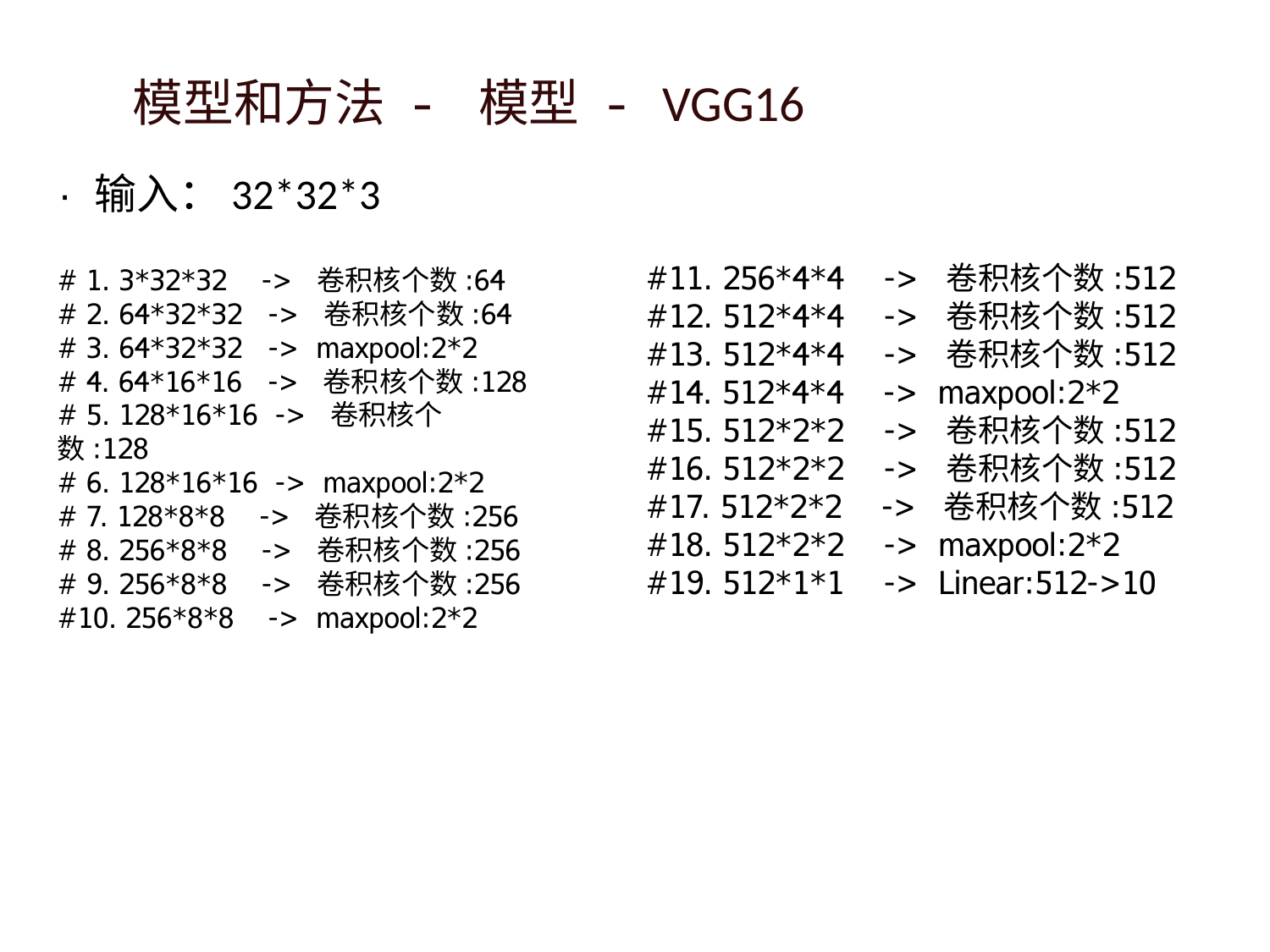

# 模型和方法 - 模型 - VGG16
· 输入：32*32*3
#11. 256*4*4    ->  卷积核个数:512
#12. 512*4*4    ->  卷积核个数:512
#13. 512*4*4    ->  卷积核个数:512
#14. 512*4*4    ->  maxpool:2*2
#15. 512*2*2    ->  卷积核个数:512
#16. 512*2*2    ->  卷积核个数:512
#17. 512*2*2    ->  卷积核个数:512
#18. 512*2*2    ->  maxpool:2*2
#19. 512*1*1    ->  Linear:512->10
# 1. 3*32*32    ->  卷积核个数:64
# 2. 64*32*32   ->  卷积核个数:64
# 3. 64*32*32   ->  maxpool:2*2
# 4. 64*16*16   ->  卷积核个数:128
# 5. 128*16*16  ->  卷积核个数:128
# 6. 128*16*16  ->  maxpool:2*2
# 7. 128*8*8    ->  卷积核个数:256
# 8. 256*8*8    ->  卷积核个数:256
# 9. 256*8*8    ->  卷积核个数:256
#10. 256*8*8    ->  maxpool:2*2